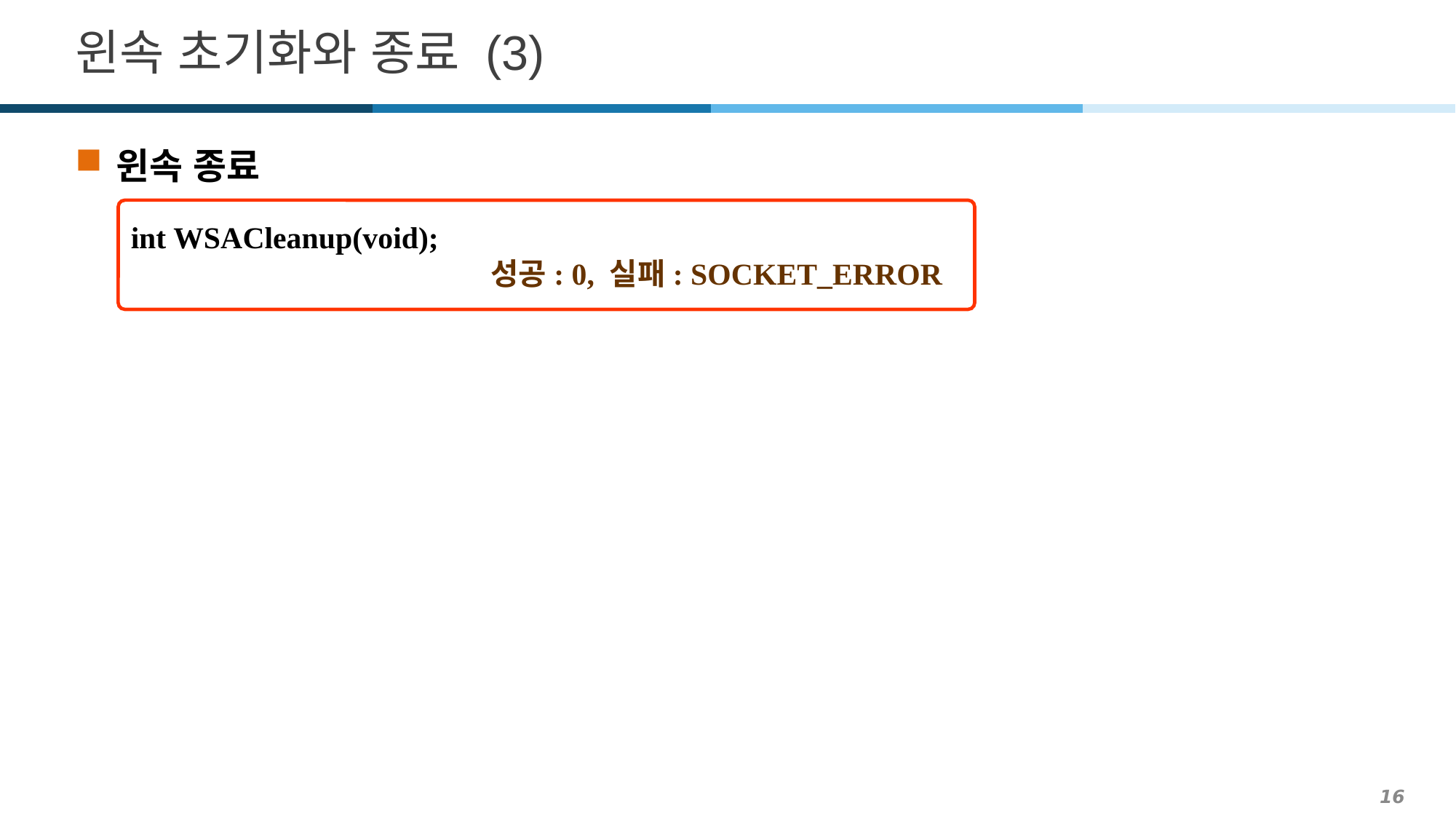

# 윈속 초기화와 종료 (3)
윈속 종료
int WSACleanup(void);
                                                   성공: 0, 실패: SOCKET_ERROR